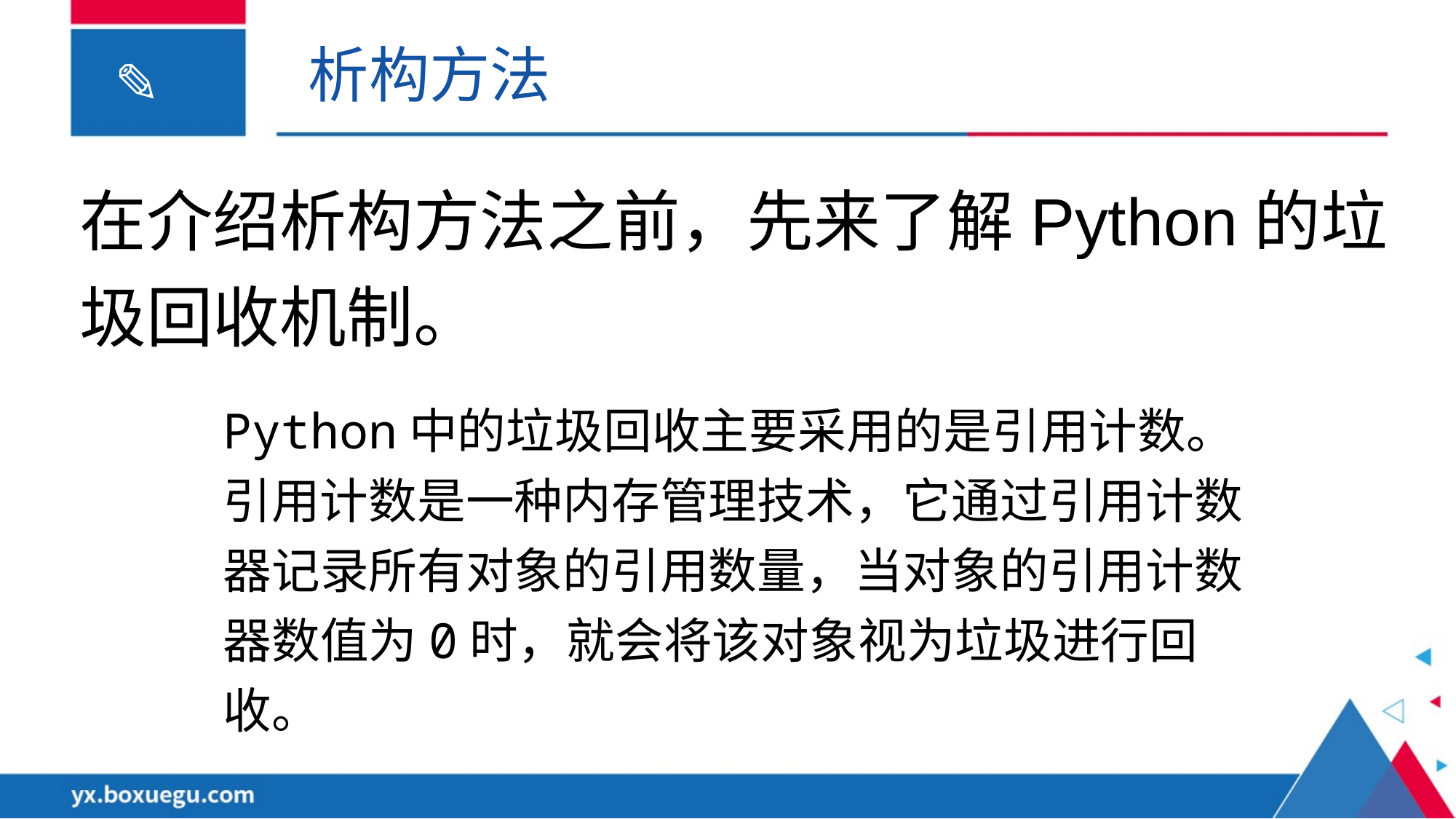

析构方法
在介绍析构方法之前，先来了解Python的垃圾回收机制。
Python中的垃圾回收主要采用的是引用计数。引用计数是一种内存管理技术，它通过引用计数器记录所有对象的引用数量，当对象的引用计数器数值为0时，就会将该对象视为垃圾进行回收。